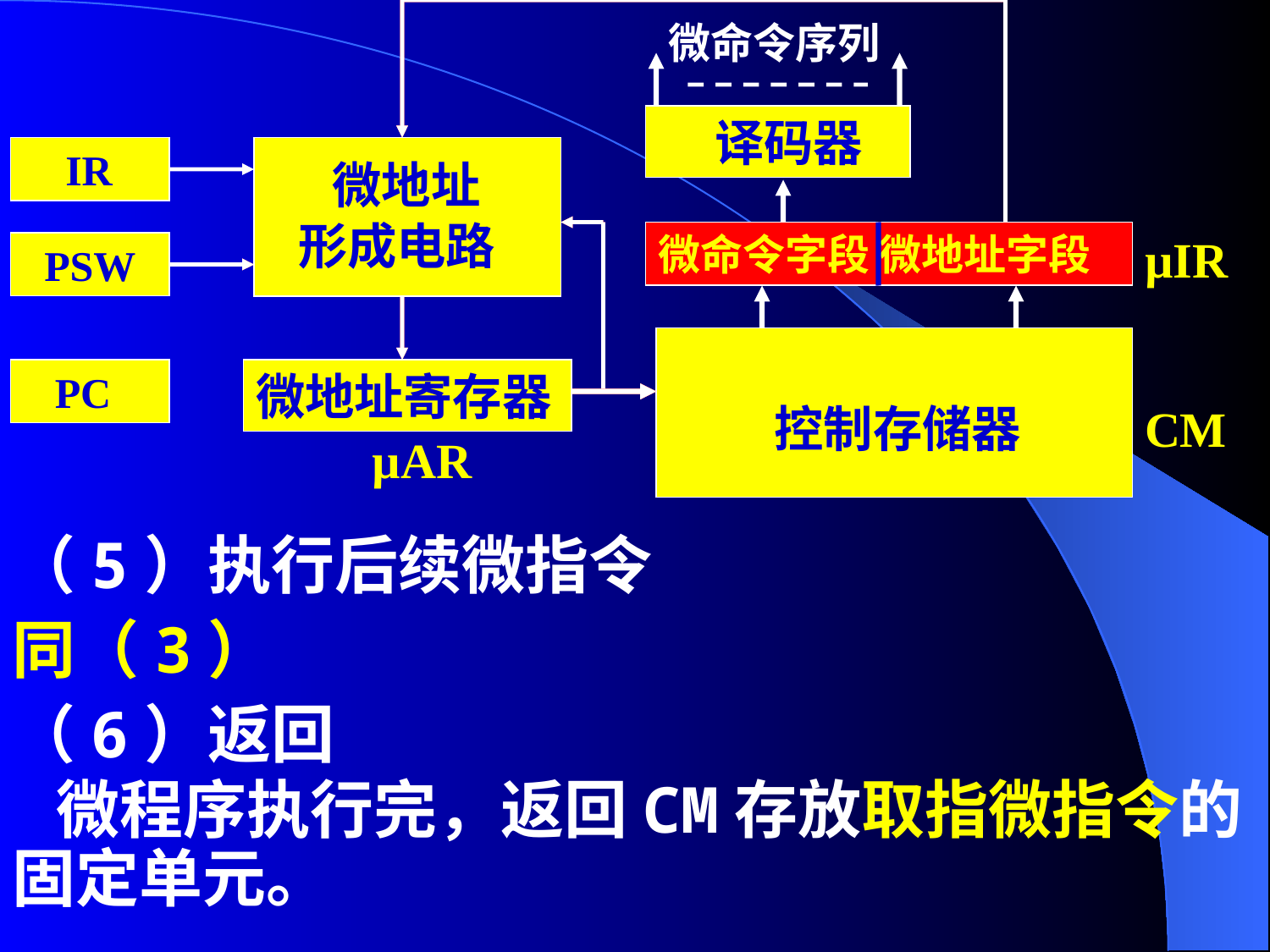

微命令序列

    译码器

微命令字段 微地址字段

µIR

控制存储器
CM
    IR

  微地址
形成电路

  PSW

   PC
微地址寄存器
 µAR

  微地址
形成电路

  微地址
形成电路

微命令字段 微地址字段

微命令字段 微地址字段

微命令字段 微地址字段

  PSW
  PSW

微地址寄存器
微地址寄存器
微地址寄存器
微地址寄存器

（5）执行后续微指令
同（3）
（6）返回
  微程序执行完，返回CM存放取指微指令的固定单元。